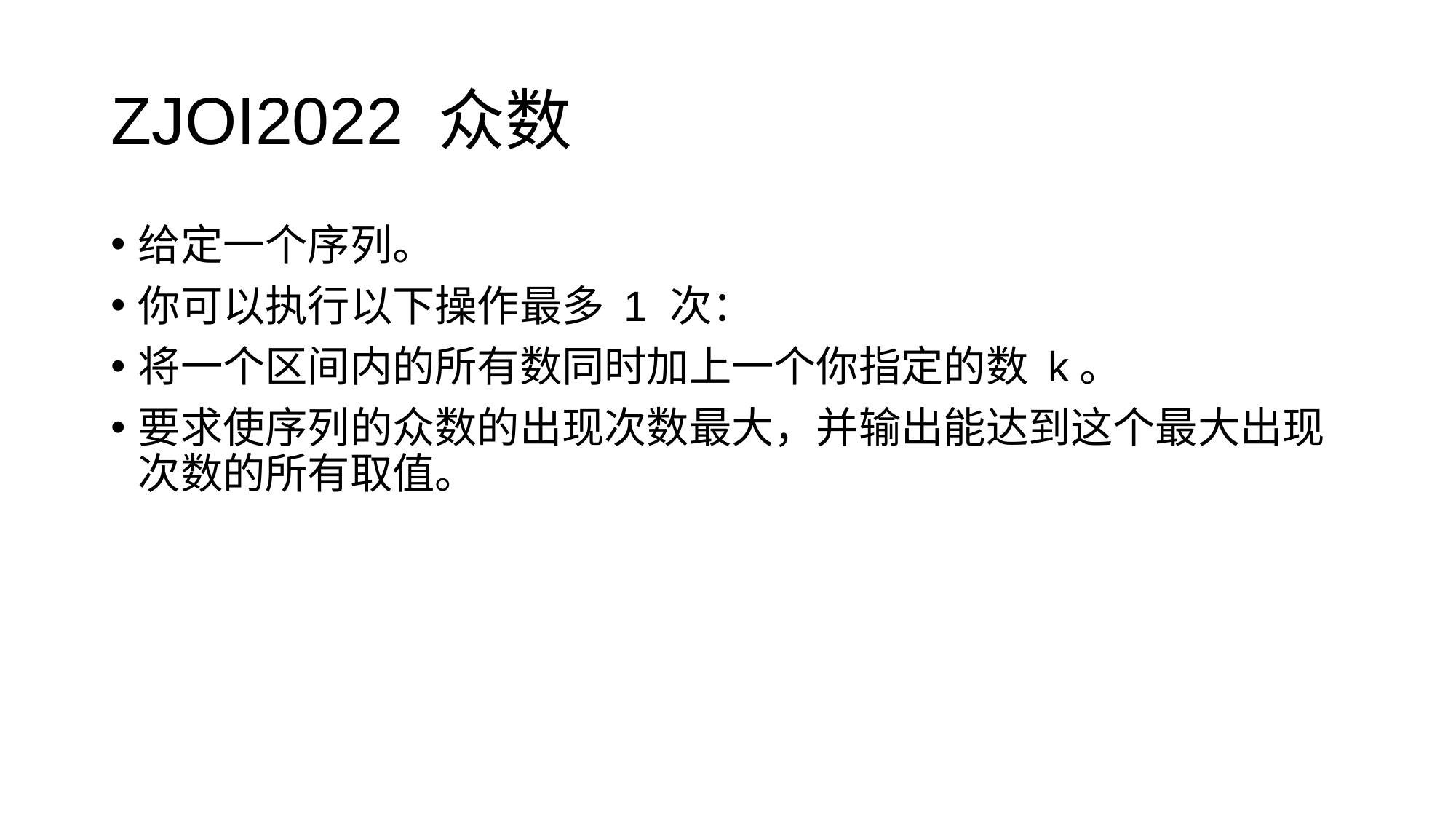

# ZJOI2022 众数
给定一个序列。
你可以执行以下操作最多 1 次：
将一个区间内的所有数同时加上一个你指定的数 k。
要求使序列的众数的出现次数最大，并输出能达到这个最大出现次数的所有取值。